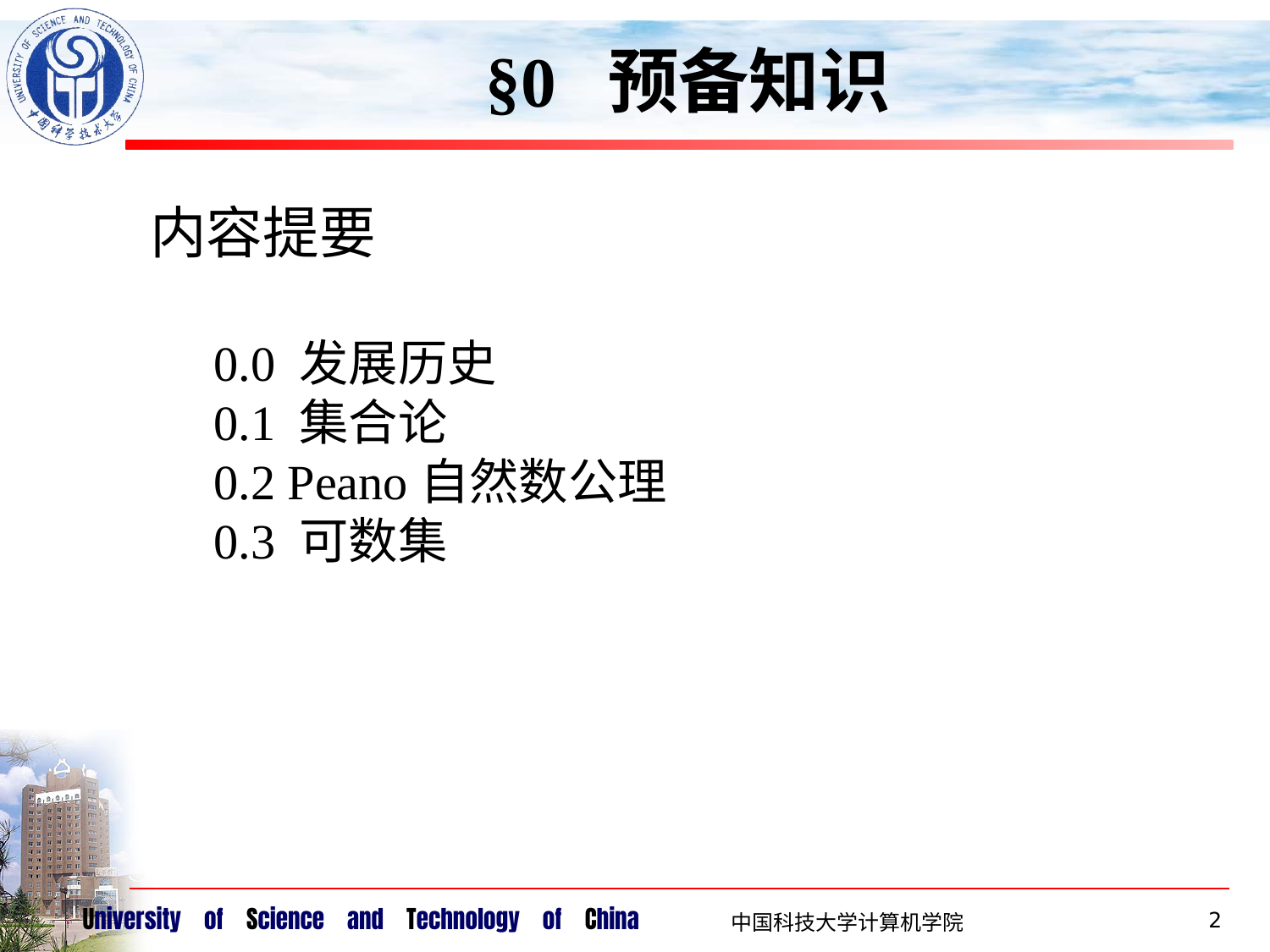

§0  预备知识
内容提要

0.0 发展历史
0.1 集合论
0.2 Peano自然数公理
0.3 可数集